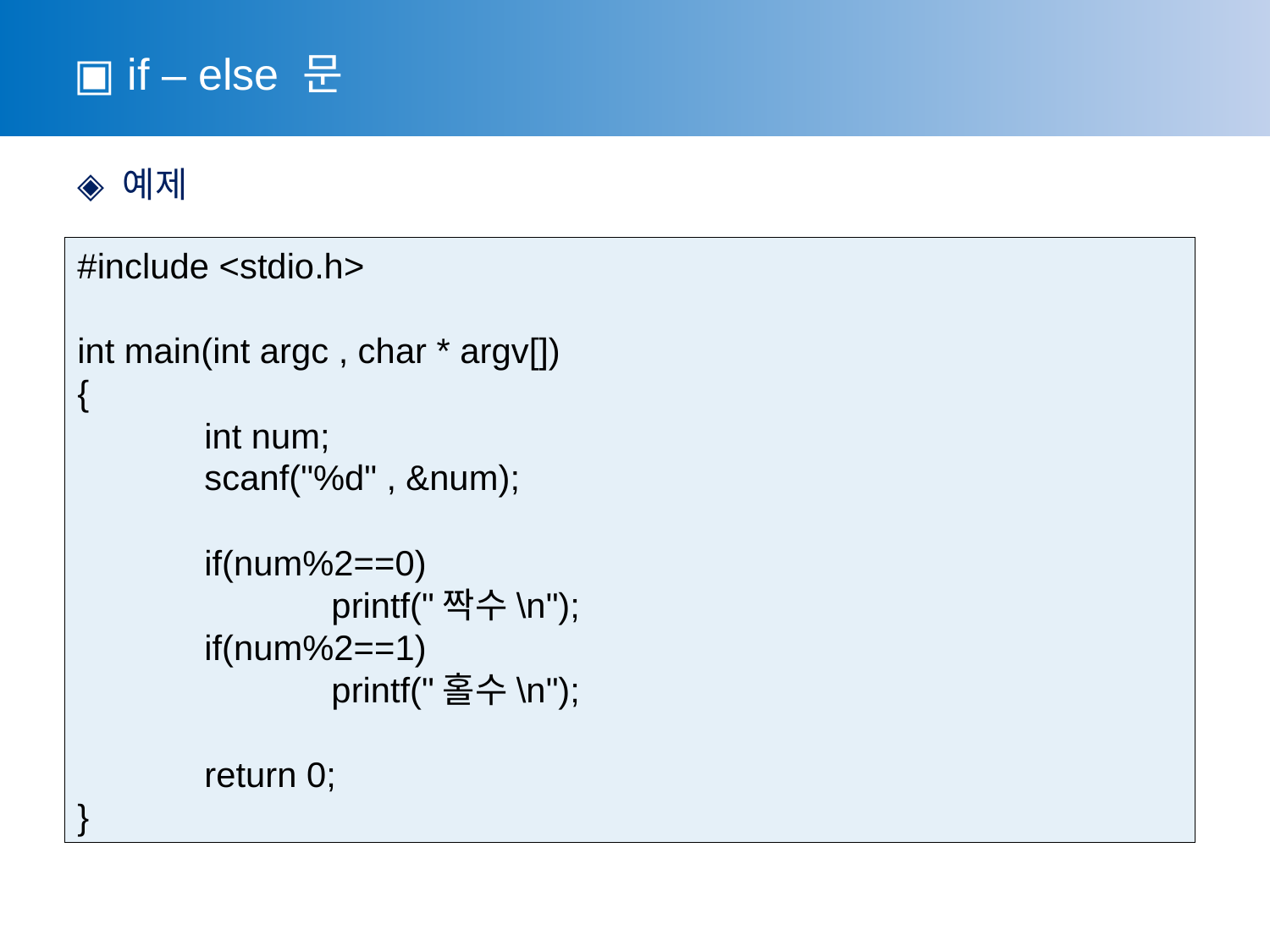

▣ if – else 문
 ◈ 예제
#include <stdio.h>

int main(int argc , char * argv[])
{
	int num;
	scanf("%d" , &num);

	if(num%2==0)
		printf("짝수\n");
	if(num%2==1)
		printf("홀수\n");

	return 0;
}